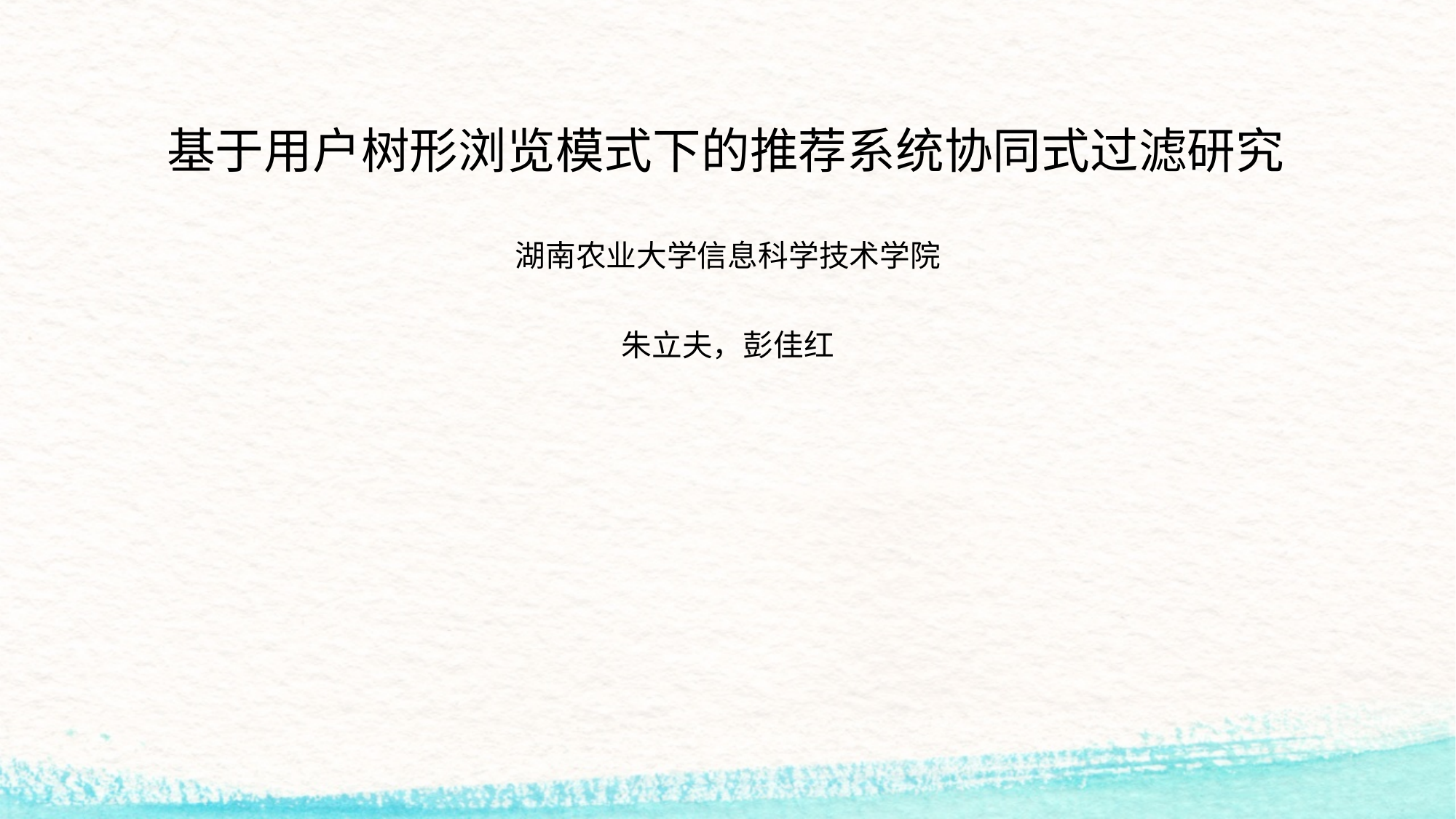

# 基于用户树形浏览模式下的推荐系统协同式过滤研究
湖南农业大学信息科学技术学院
朱立夫，彭佳红